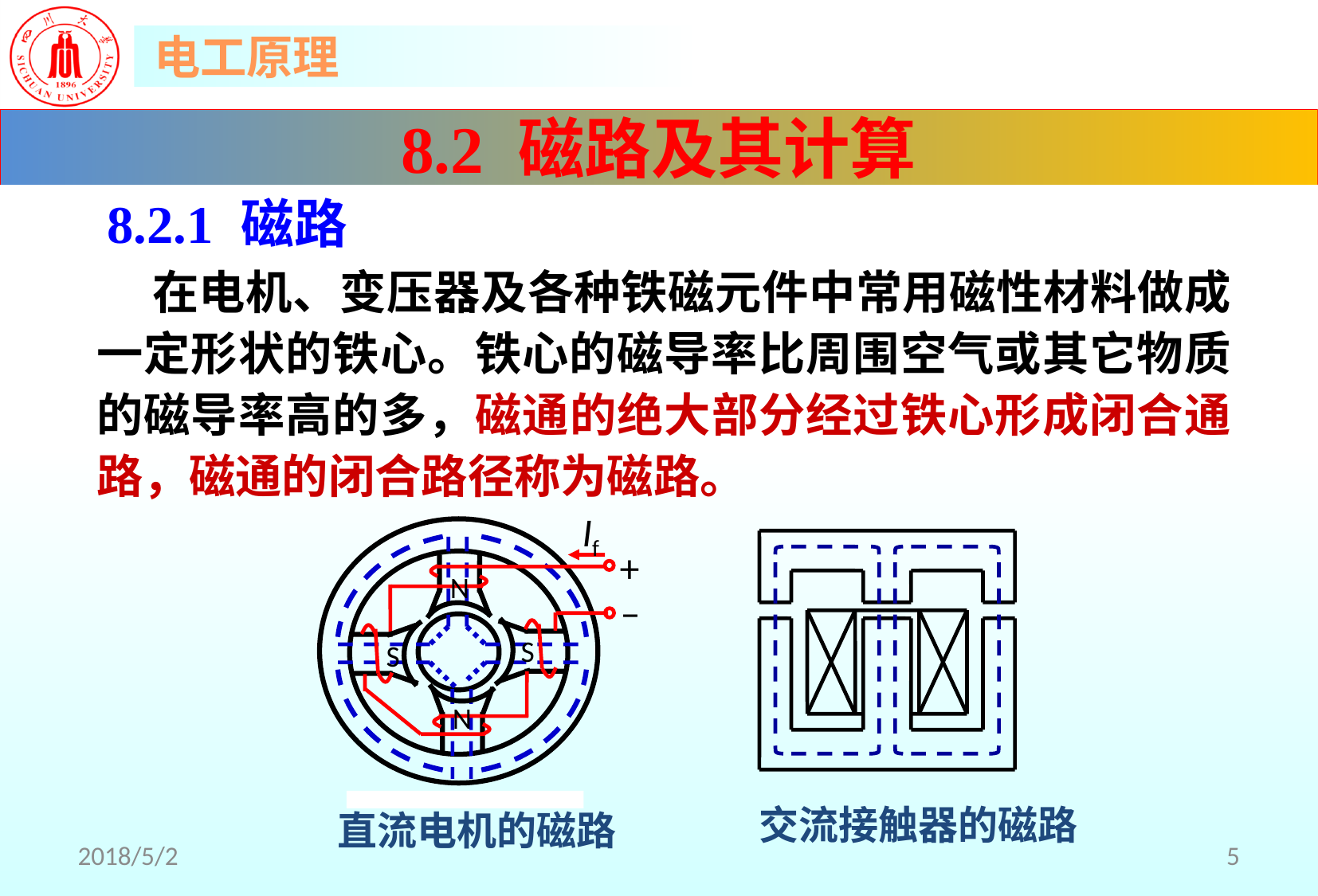

8.2 磁路及其计算
8.2.1 磁路
    在电机、变压器及各种铁磁元件中常用磁性材料做成一定形状的铁心。铁心的磁导率比周围空气或其它物质的磁导率高的多，磁通的绝大部分经过铁心形成闭合通路，磁通的闭合路径称为磁路。
If

+

N
–
S
S
N

交流接触器的磁路
直流电机的磁路
2018/5/2
5